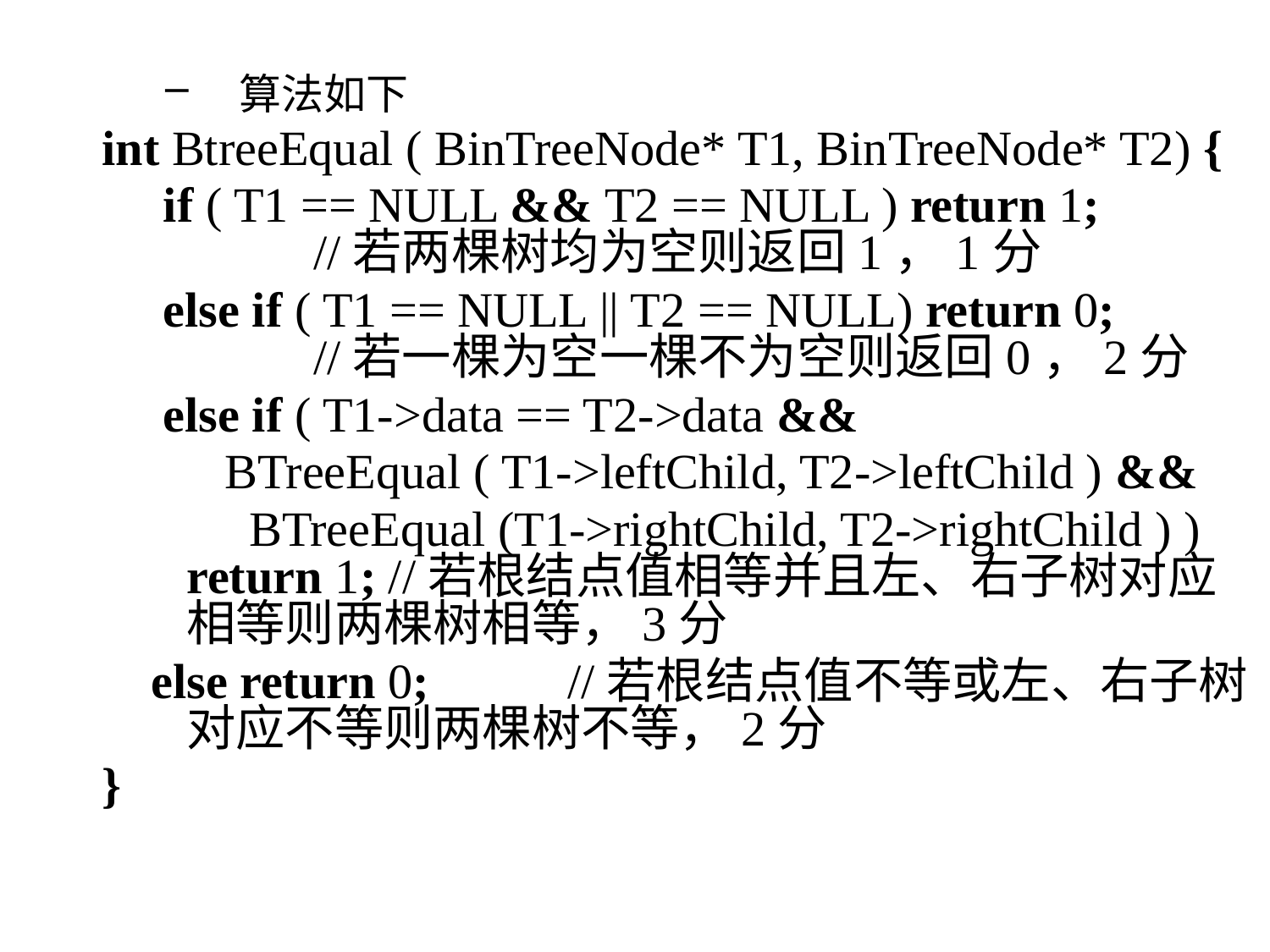

算法如下
int BtreeEqual ( BinTreeNode* T1, BinTreeNode* T2) {
     if ( T1 == NULL && T2 == NULL ) return 1; 		//若两棵树均为空则返回1，1分
     else if ( T1 == NULL || T2 == NULL) return 0; 		//若一棵为空一棵不为空则返回0，2分
     else if ( T1->data == T2->data &&
          BTreeEqual ( T1->leftChild, T2->leftChild ) &&
            BTreeEqual (T1->rightChild, T2->rightChild ) )	return 1; //若根结点值相等并且左、右子树对应相等则两棵树相等，3分
    else return 0;		//若根结点值不等或左、右子树对应不等则两棵树不等，2分
}